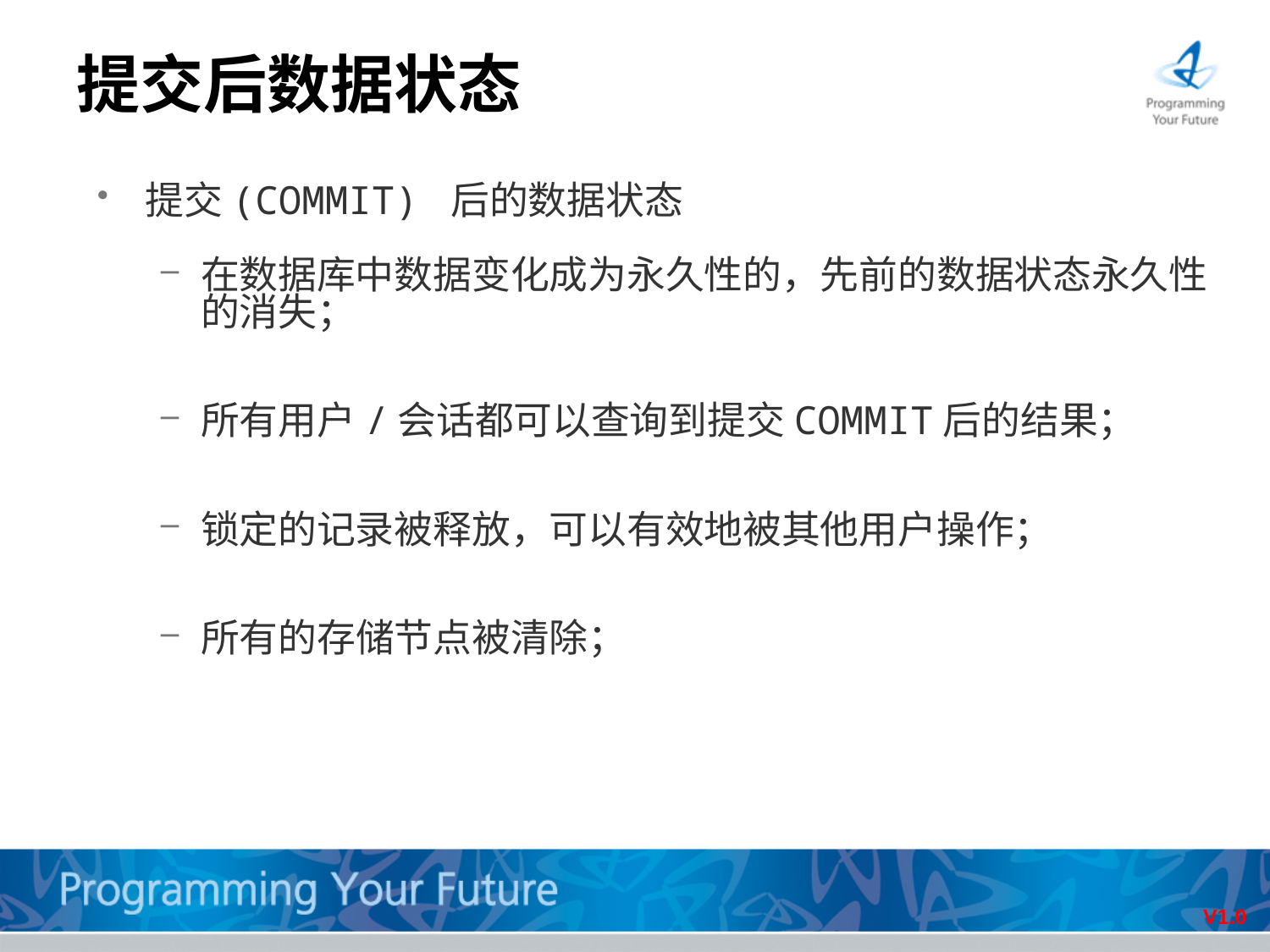

# 提交后数据状态
提交(COMMIT) 后的数据状态

在数据库中数据变化成为永久性的，先前的数据状态永久性的消失；

所有用户/会话都可以查询到提交COMMIT后的结果；

锁定的记录被释放，可以有效地被其他用户操作；

所有的存储节点被清除；